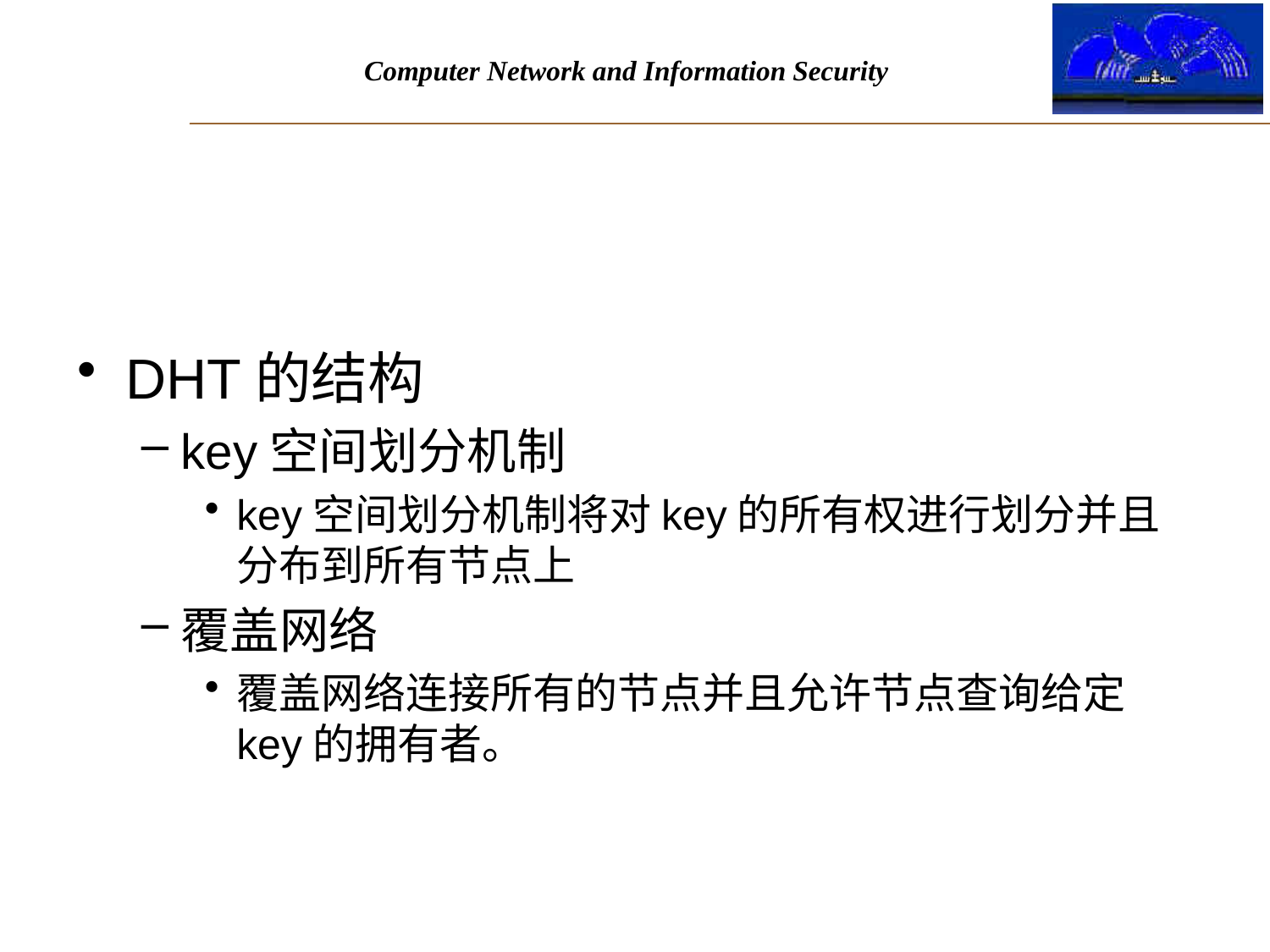

DHT的结构
key空间划分机制
key空间划分机制将对key的所有权进行划分并且分布到所有节点上
覆盖网络
覆盖网络连接所有的节点并且允许节点查询给定key的拥有者。